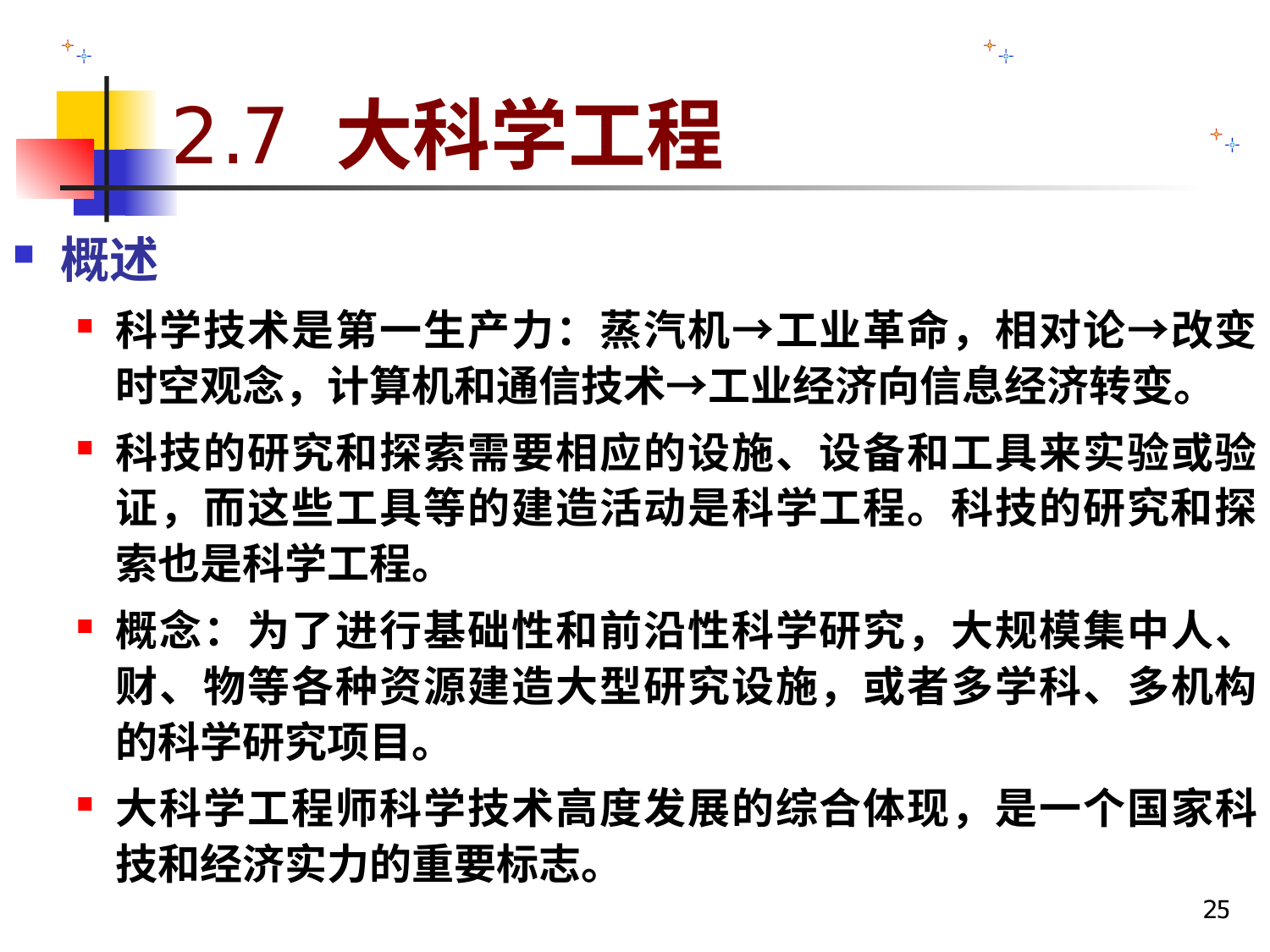

# 2.7 大科学工程
概述
科学技术是第一生产力：蒸汽机→工业革命，相对论→改变时空观念，计算机和通信技术→工业经济向信息经济转变。
科技的研究和探索需要相应的设施、设备和工具来实验或验证，而这些工具等的建造活动是科学工程。科技的研究和探索也是科学工程。
概念：为了进行基础性和前沿性科学研究，大规模集中人、财、物等各种资源建造大型研究设施，或者多学科、多机构的科学研究项目。
大科学工程师科学技术高度发展的综合体现，是一个国家科技和经济实力的重要标志。
25